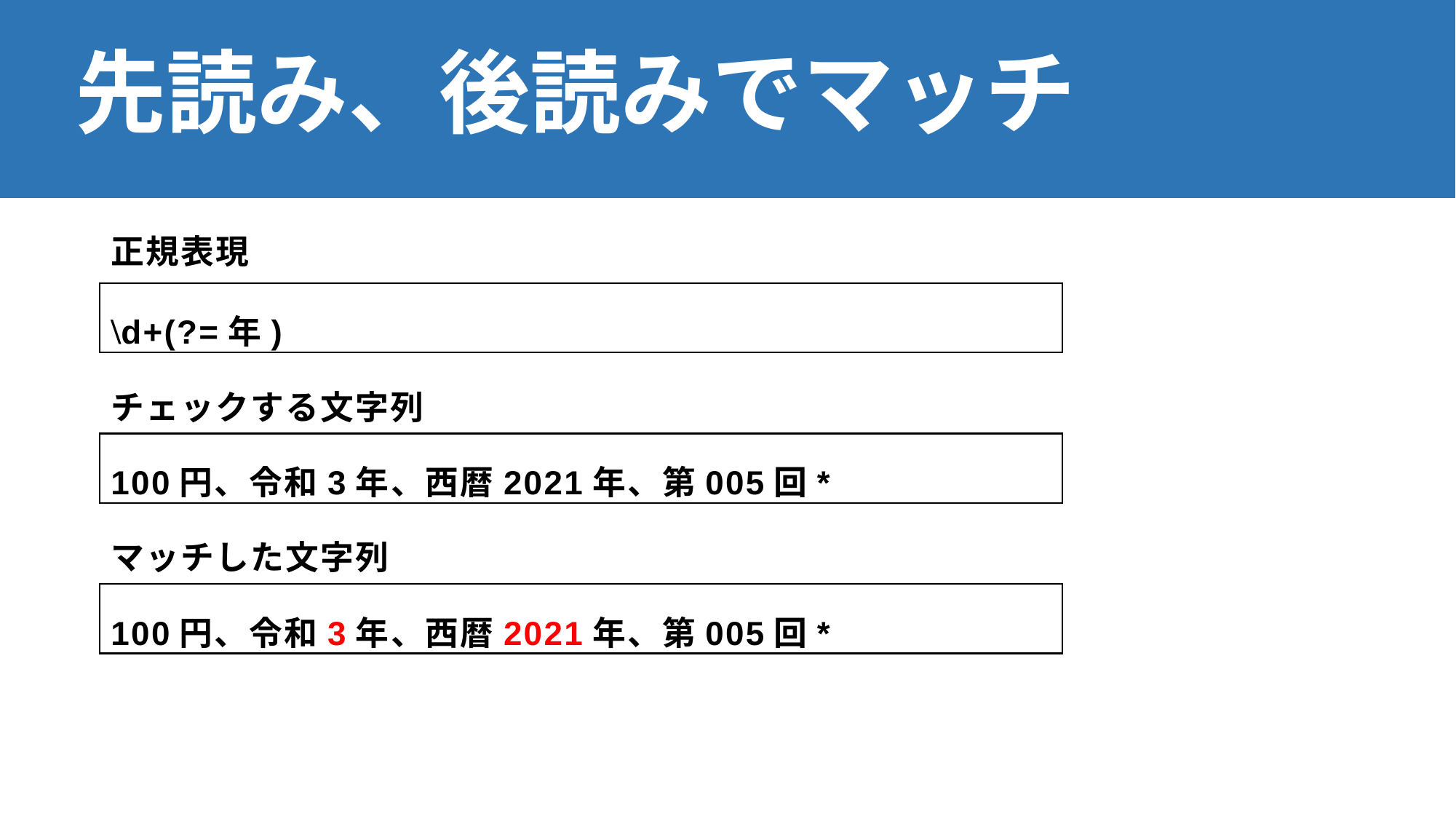

# 先読み、後読みでマッチ
正規表現
\d+(?=年)
チェックする文字列
100円、令和3年、西暦2021年、第005回*
マッチした文字列
100円、令和3年、西暦2021年、第005回*